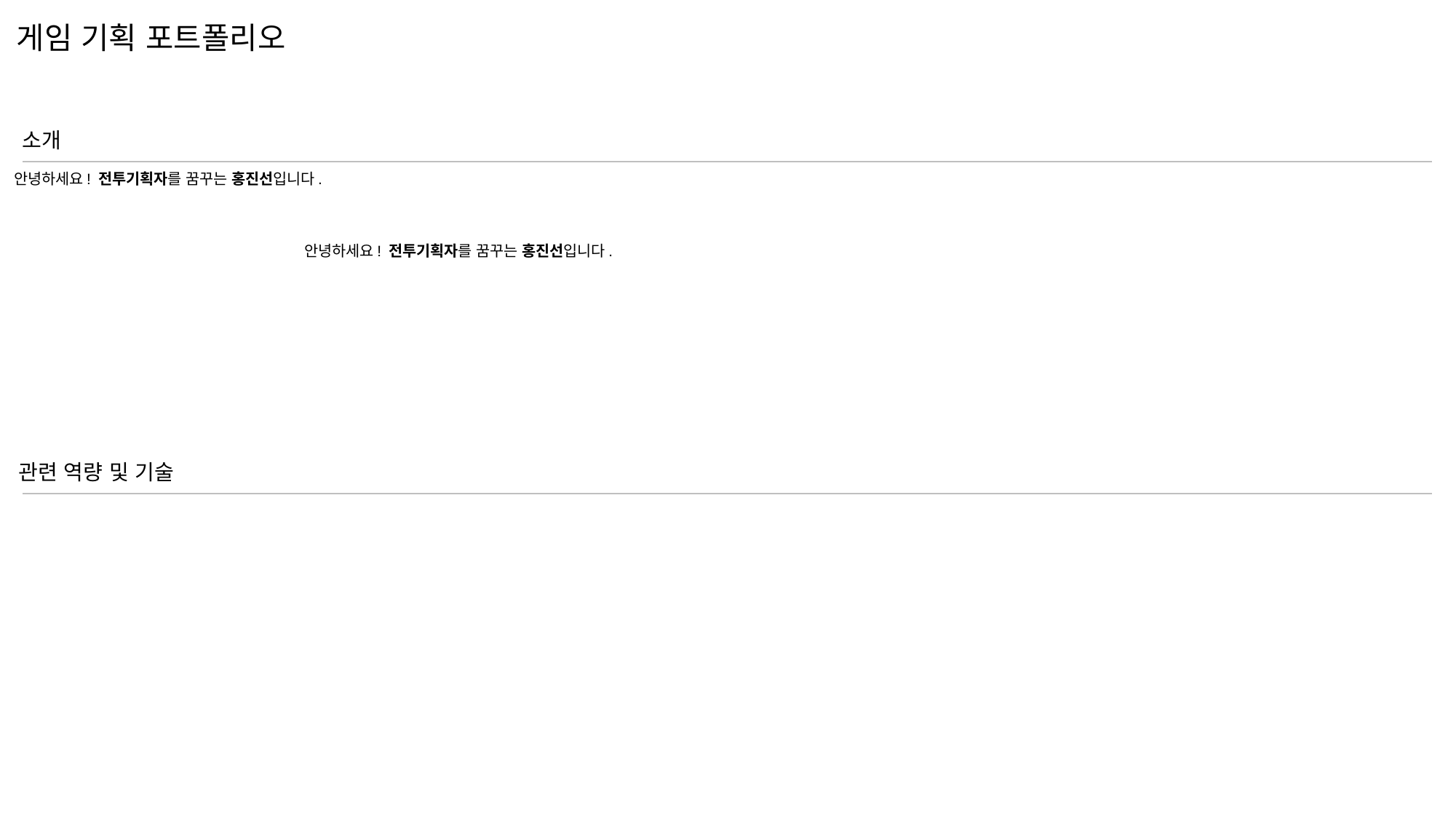

게임 기획 포트폴리오
소개
안녕하세요! 전투기획자를 꿈꾸는 홍진선입니다.
안녕하세요! 전투기획자를 꿈꾸는 홍진선입니다.
관련 역량 및 기술